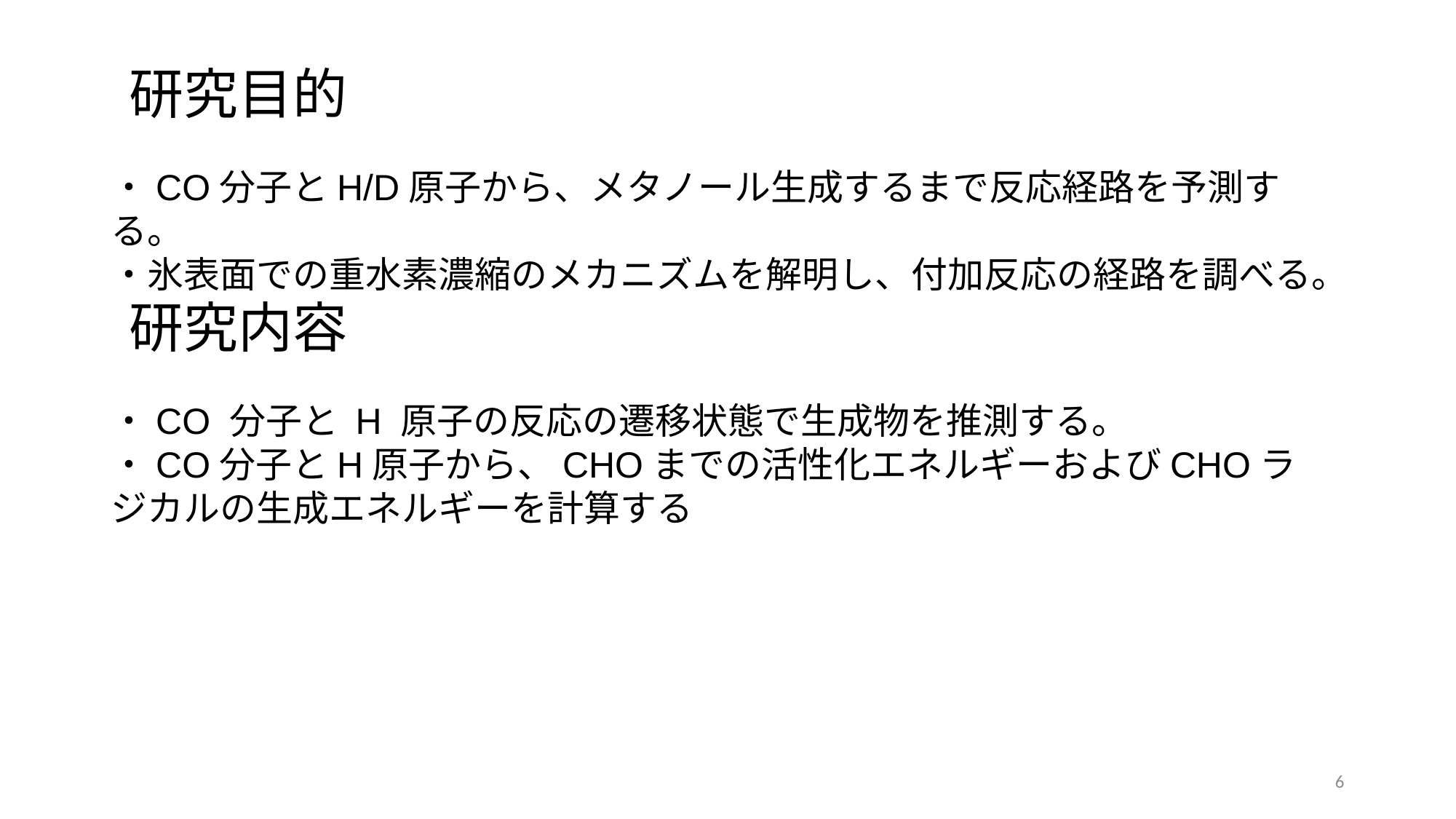

研究目的
・CO分子とH/D原子から、メタノール生成するまで反応経路を予測する。
・氷表面での重水素濃縮のメカニズムを解明し、付加反応の経路を調べる。
研究内容
・CO 分子と H 原子の反応の遷移状態で生成物を推測する。
・CO分子とH原子から、CHOまでの活性化エネルギーおよびCHOラジカルの生成エネルギーを計算する
6